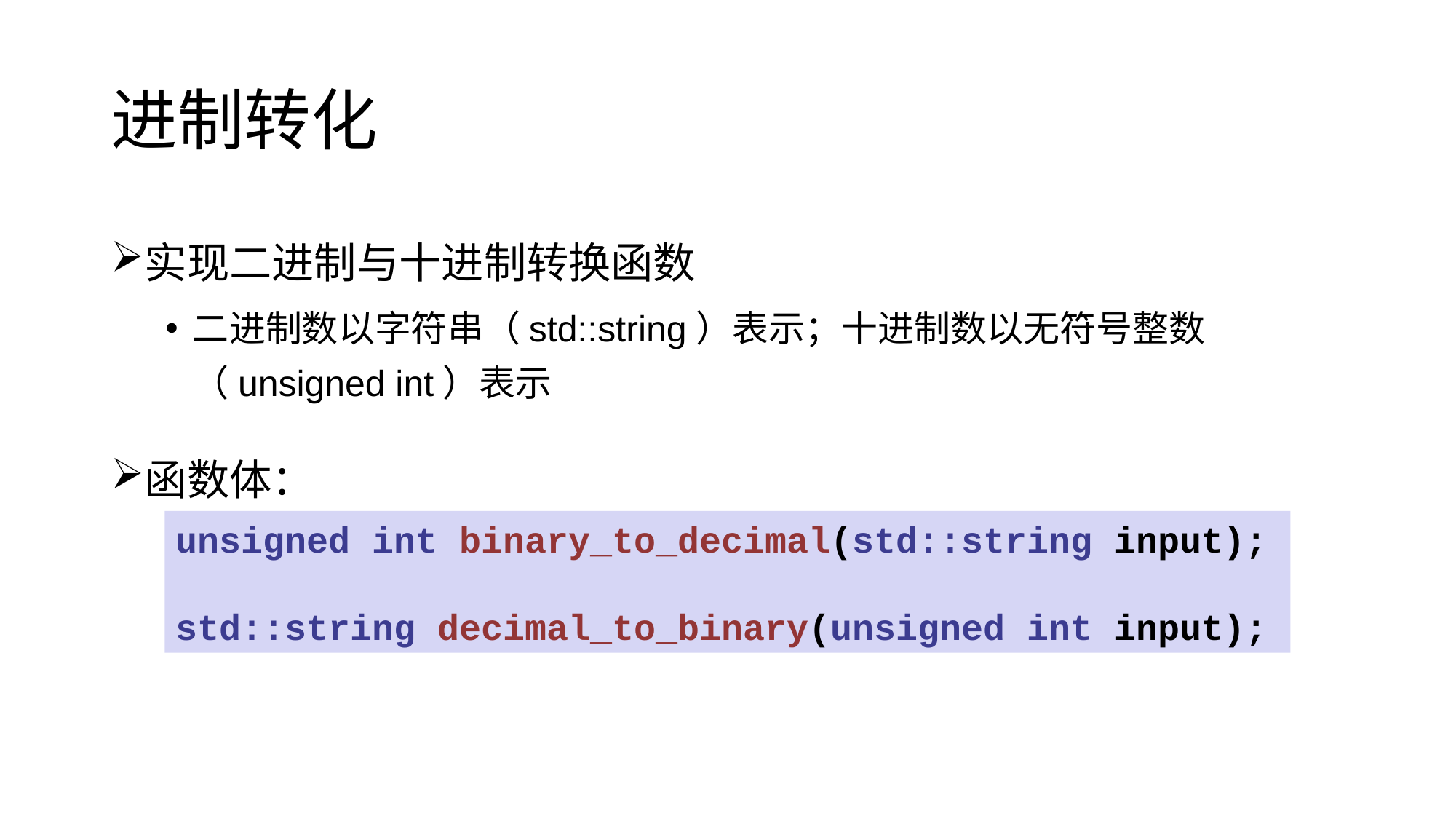

# 进制转化
实现二进制与十进制转换函数
二进制数以字符串（std::string）表示；十进制数以无符号整数（unsigned int）表示
函数体：

unsigned int binary_to_decimal(std::string input);

std::string decimal_to_binary(unsigned int input);